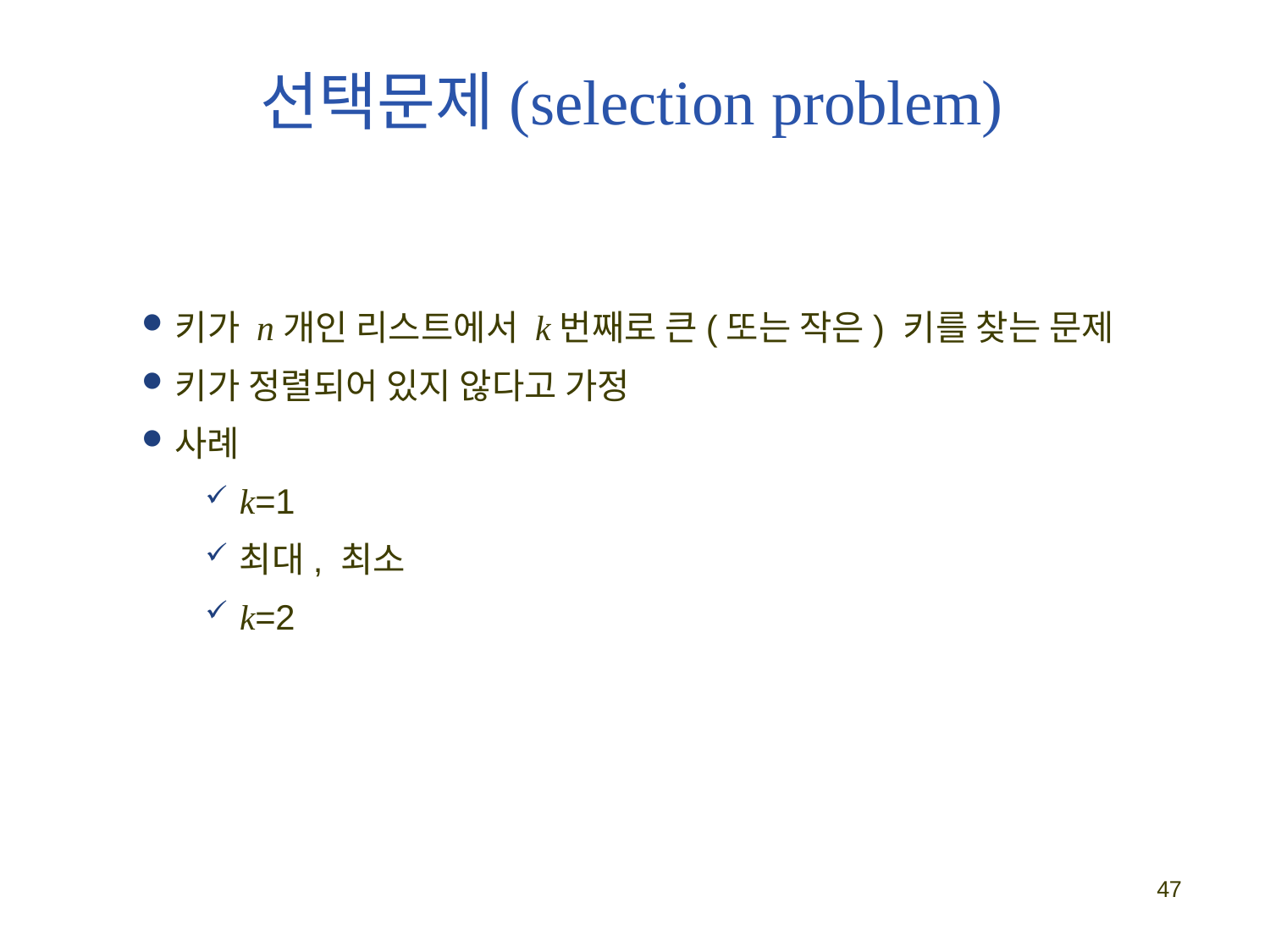

# 선택문제(selection problem)
키가 n개인 리스트에서 k번째로 큰(또는 작은) 키를 찾는 문제
키가 정렬되어 있지 않다고 가정
사례
k=1
최대, 최소
k=2
47